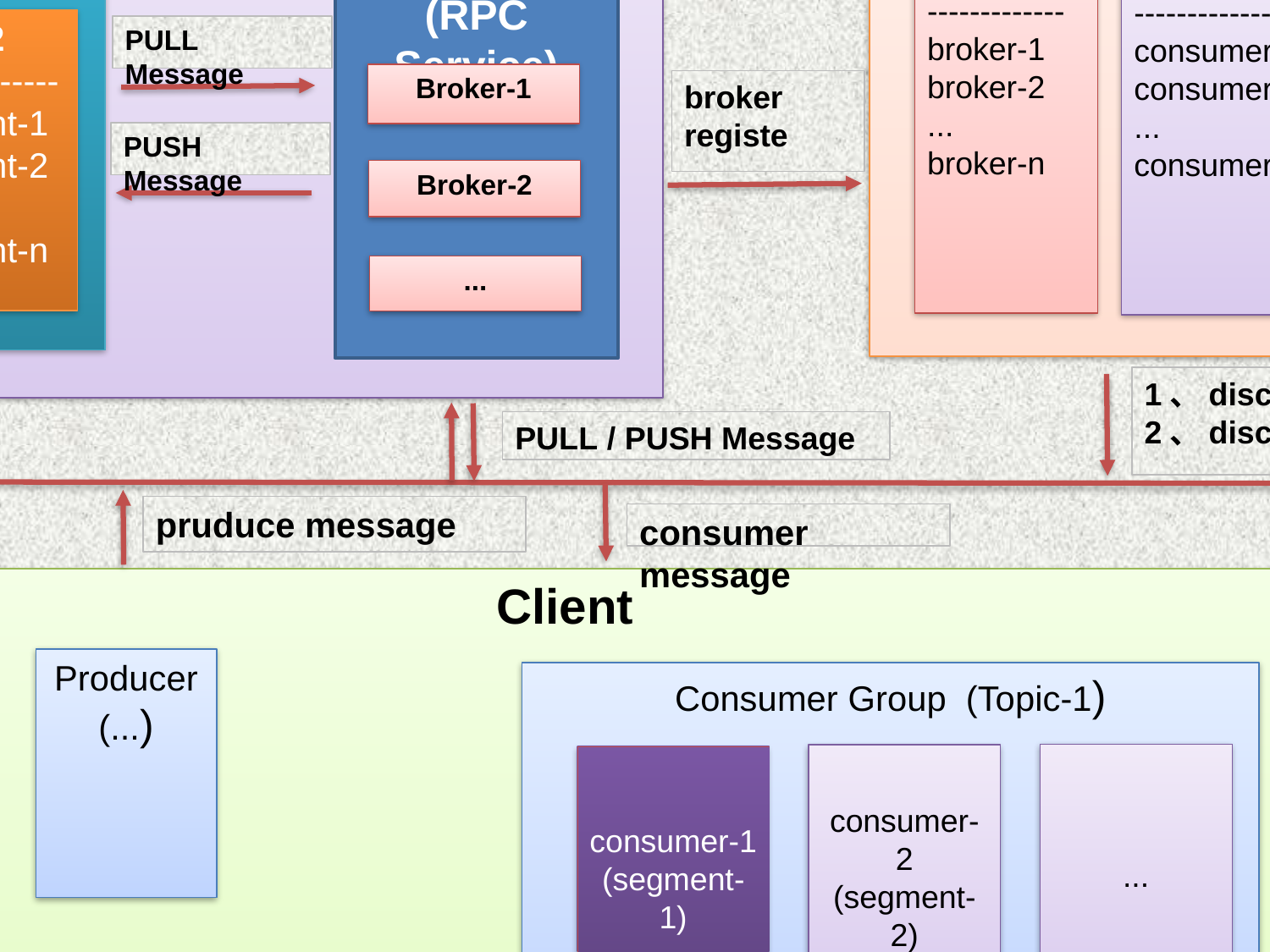

XXL-MQ 架构图
Server
Registry Center
Message Queue
Broker
(RPC Service)
Broker
-------------
broker-1
broker-2
...
broker-n
Topic-1
-------------
consumer-1
consumer-2
...
consumer-n
Topic-2
-------------
consumer-1
consumer-2
...
consumer-n
Topic-1
---------------
segment-1
segment-2
...
segment-n
Topic-2
---------------
segment-1
segment-2
...
segment-n
PULL Message
Broker-1
broker registe
PUSH Message
Broker-2
...
1、discover broker
2、discover consumer
PULL / PUSH Message
pruduce message
consumer message
Client
Producer
(Topic-1)
Producer
(...)
Consumer ...
Producer
(Topic-2)
Consumer Group  (Topic-1)
...
consumer-2
(segment-2)
consumer-1
(segment-1)